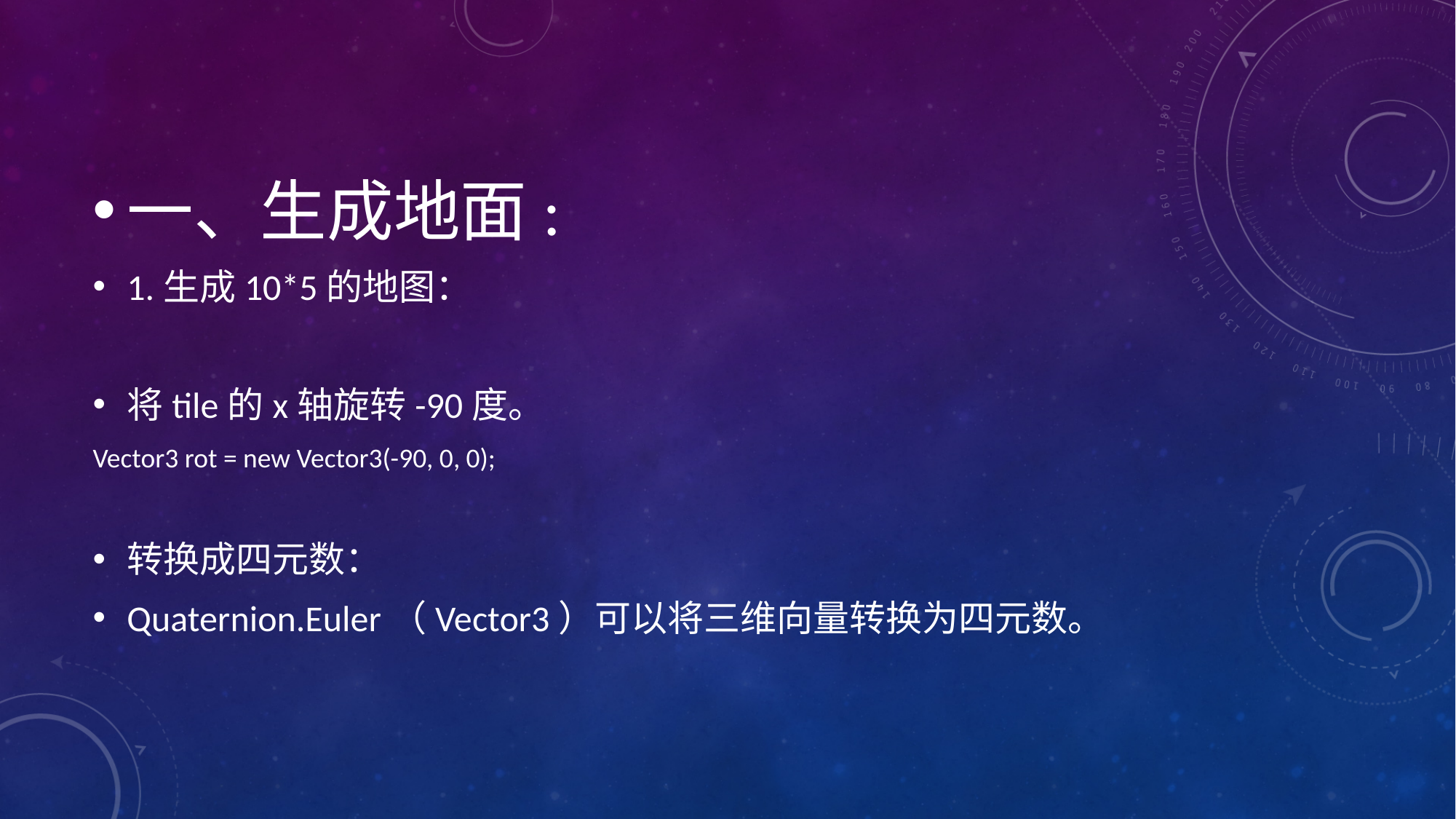

#
一、生成地面:
1.生成10*5的地图：

将tile的x轴旋转-90度。
Vector3 rot = new Vector3(-90, 0, 0);

转换成四元数：
Quaternion.Euler（Vector3）可以将三维向量转换为四元数。